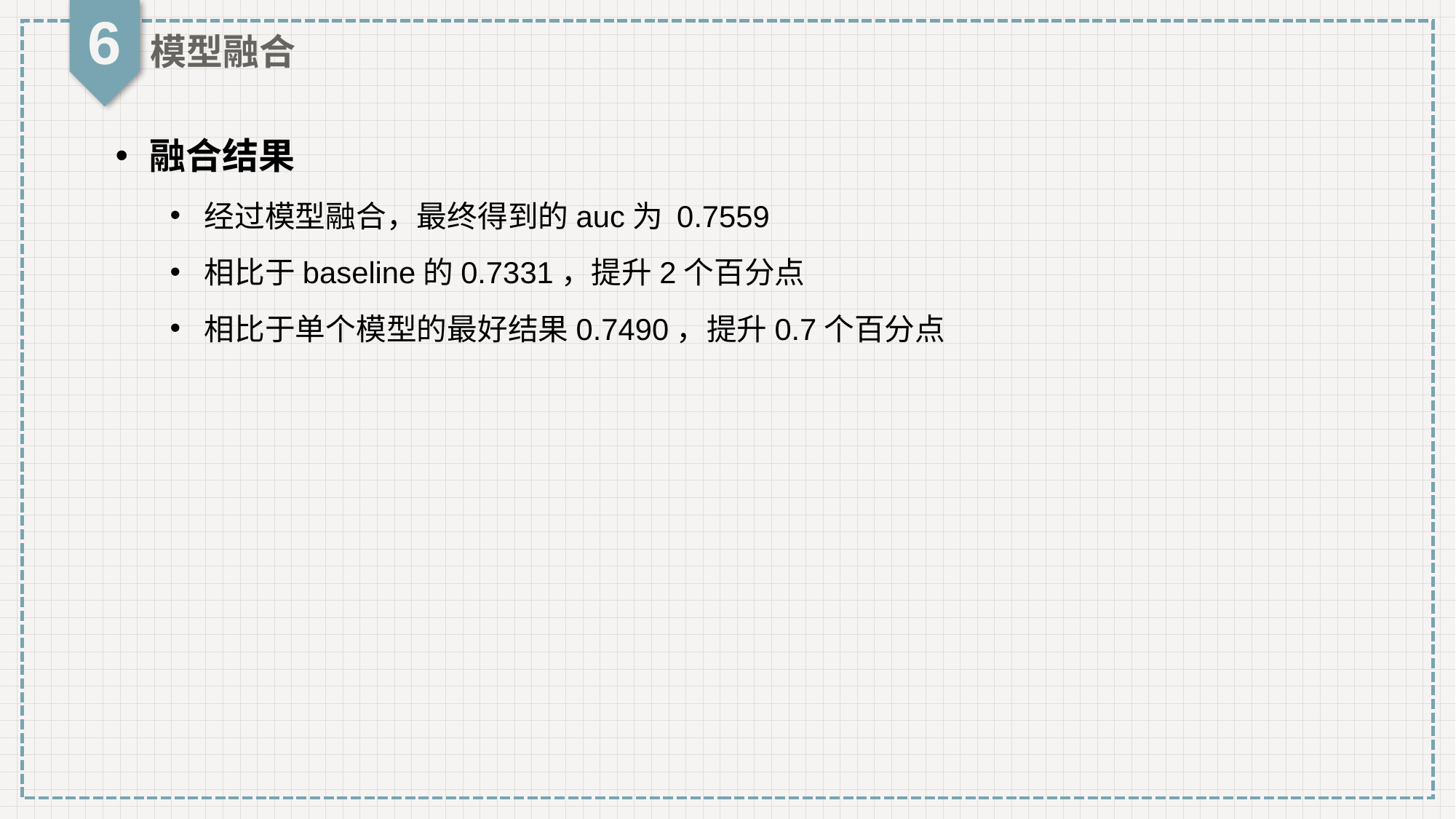

6
模型融合
融合结果
经过模型融合，最终得到的auc为 0.7559
相比于baseline的0.7331，提升2个百分点
相比于单个模型的最好结果0.7490，提升0.7个百分点